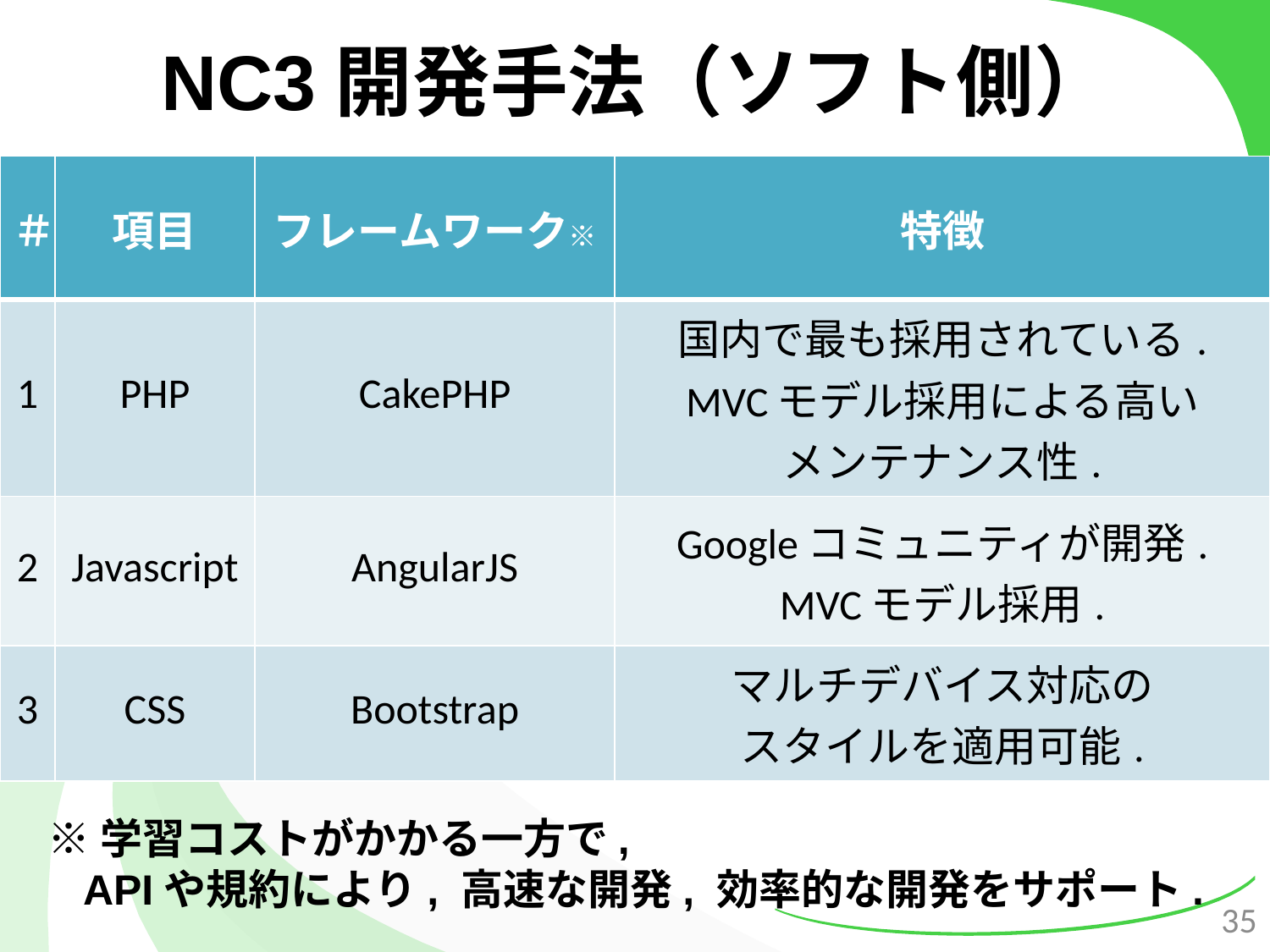

# NC3開発手法（ソフト側）
| ＃ | 項目 | フレームワーク※ | 特徴 |
| --- | --- | --- | --- |
| 1 | PHP | CakePHP | 国内で最も採用されている. MVCモデル採用による高い メンテナンス性. |
| 2 | Javascript | AngularJS | Googleコミュニティが開発. MVCモデル採用. |
| 3 | CSS | Bootstrap | マルチデバイス対応の スタイルを適用可能. |
※学習コストがかかる一方で,
   APIや規約により, 高速な開発, 効率的な開発をサポート.

35